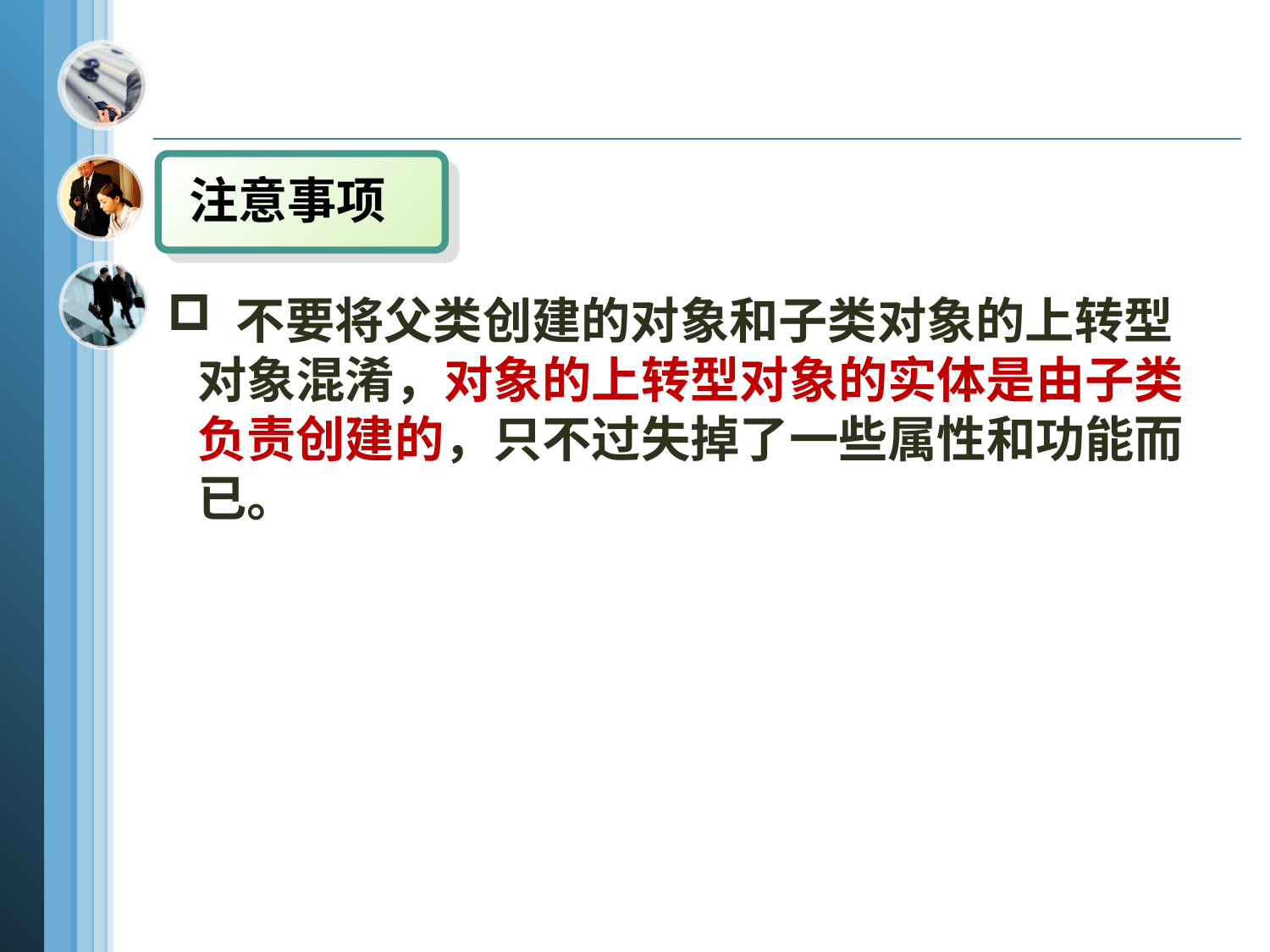

注意事项
 不要将父类创建的对象和子类对象的上转型对象混淆，对象的上转型对象的实体是由子类负责创建的，只不过失掉了一些属性和功能而已。